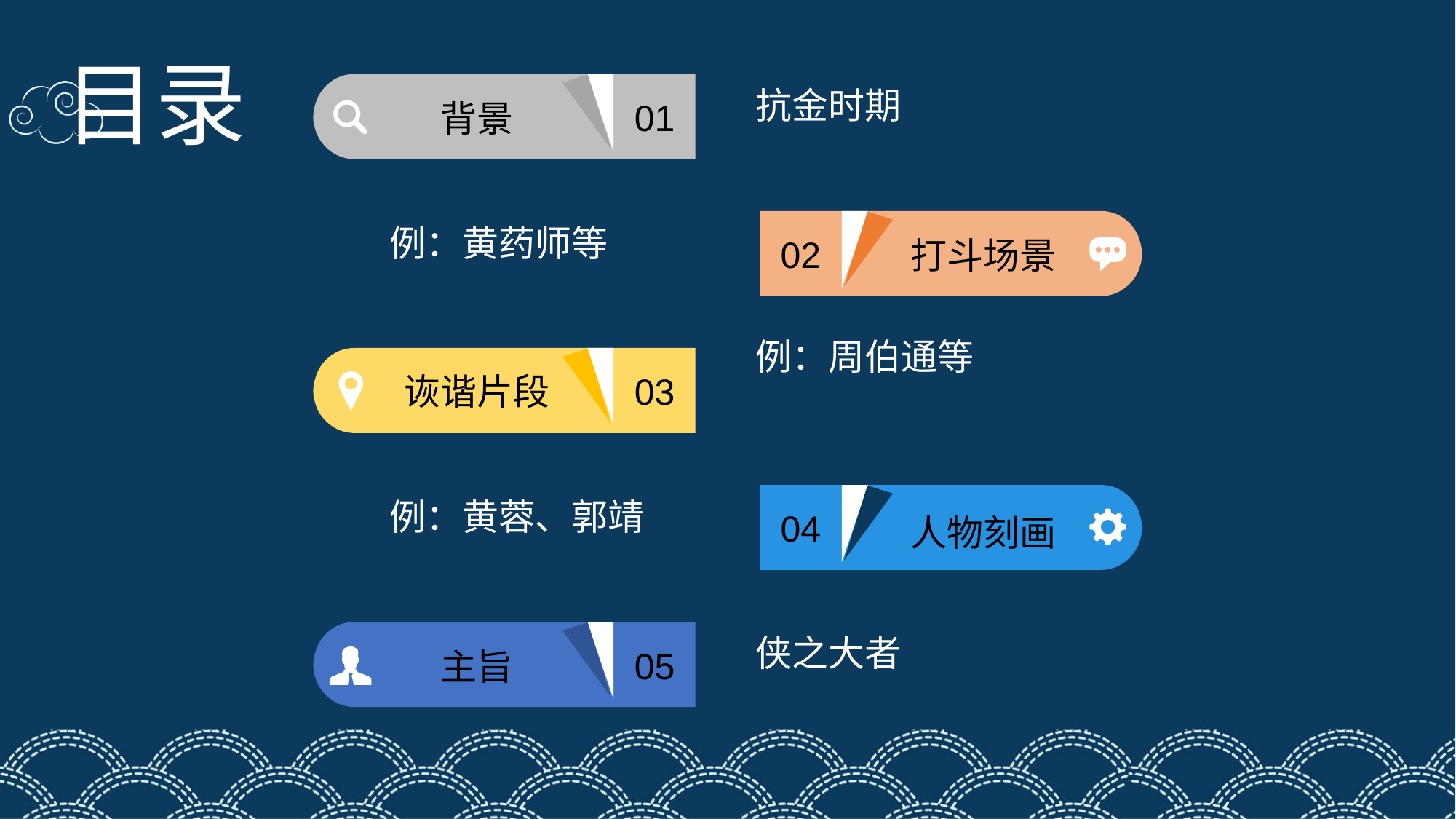

目录

抗金时期
01
背景

例：黄药师等
02
打斗场景

例：周伯通等

诙谐片段
03

例：黄蓉、郭靖
04
人物刻画

侠之大者
05
主旨